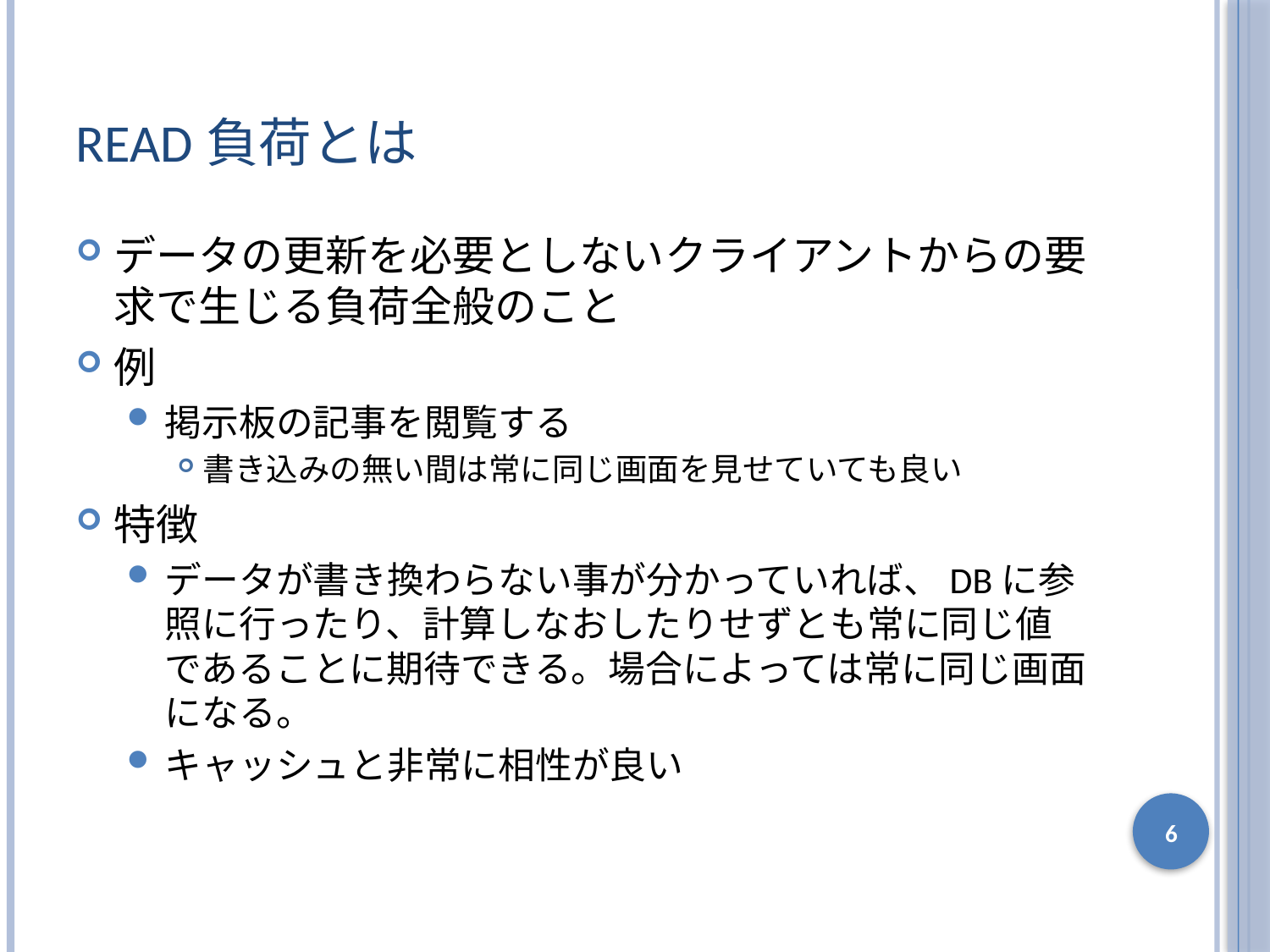

# Read負荷とは
データの更新を必要としないクライアントからの要求で生じる負荷全般のこと
例
掲示板の記事を閲覧する
書き込みの無い間は常に同じ画面を見せていても良い
特徴
データが書き換わらない事が分かっていれば、DBに参照に行ったり、計算しなおしたりせずとも常に同じ値であることに期待できる。場合によっては常に同じ画面になる。
キャッシュと非常に相性が良い
6